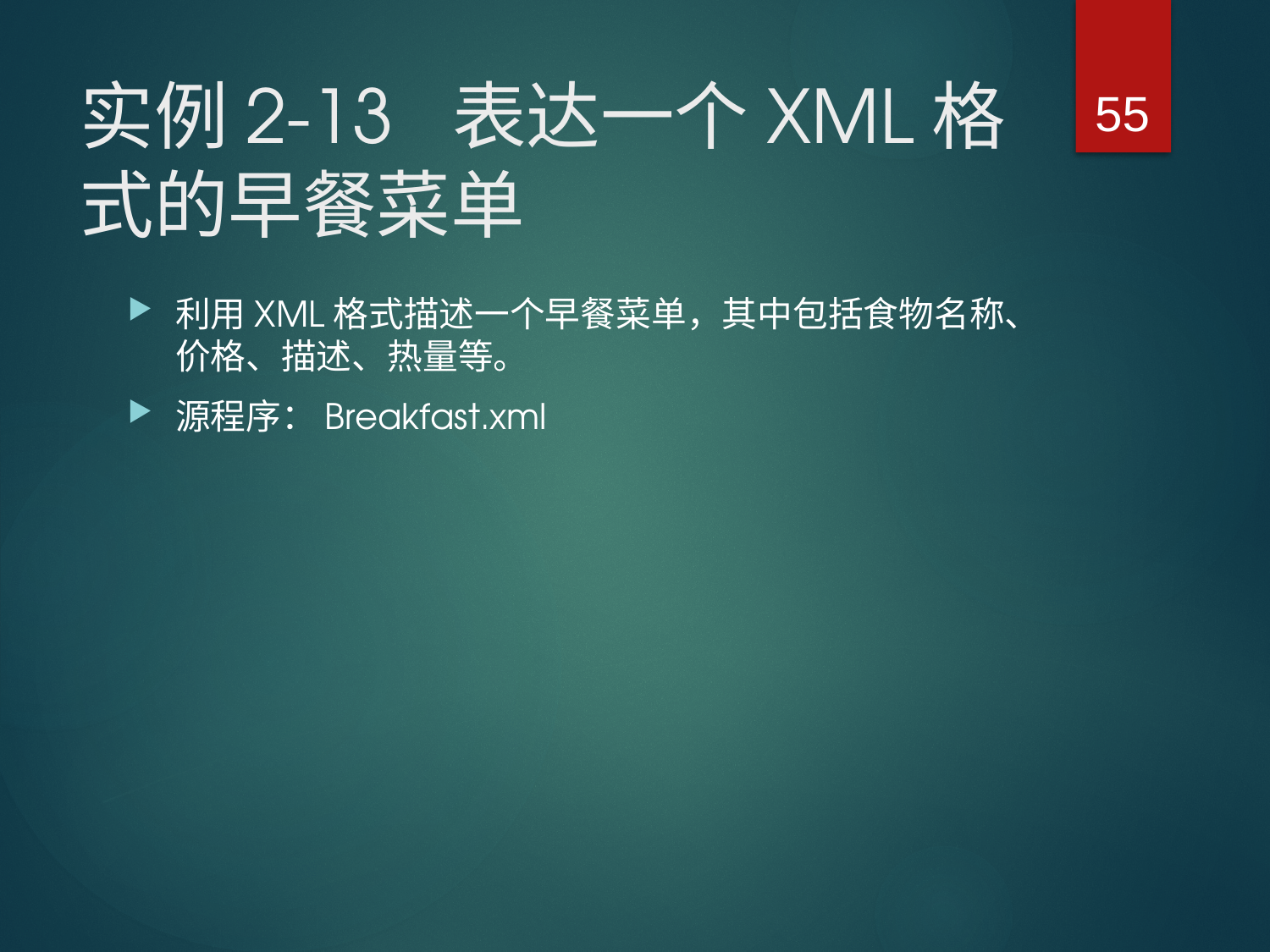

55
# 实例2-13  表达一个XML格式的早餐菜单
利用XML格式描述一个早餐菜单，其中包括食物名称、价格、描述、热量等。
源程序：Breakfast.xml